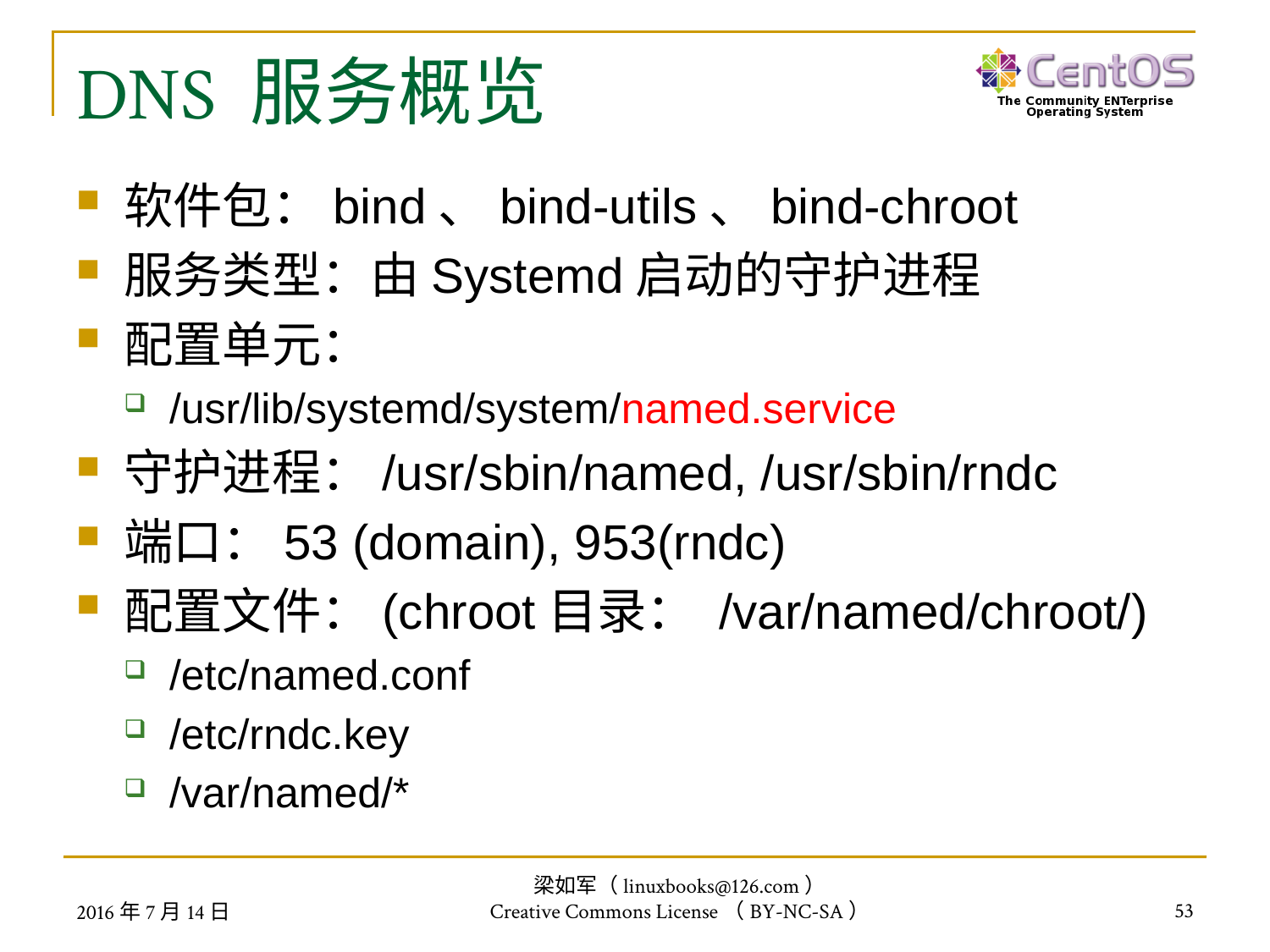

# DNS 服务概览
软件包：bind、bind-utils、bind-chroot
服务类型：由Systemd启动的守护进程
配置单元：
/usr/lib/systemd/system/named.service
守护进程：/usr/sbin/named, /usr/sbin/rndc
端口：53 (domain), 953(rndc)
配置文件：(chroot目录： /var/named/chroot/)
/etc/named.conf
/etc/rndc.key
/var/named/*
梁如军（linuxbooks@126.com）
Creative Commons License（BY-NC-SA）
2016年7月14日
53